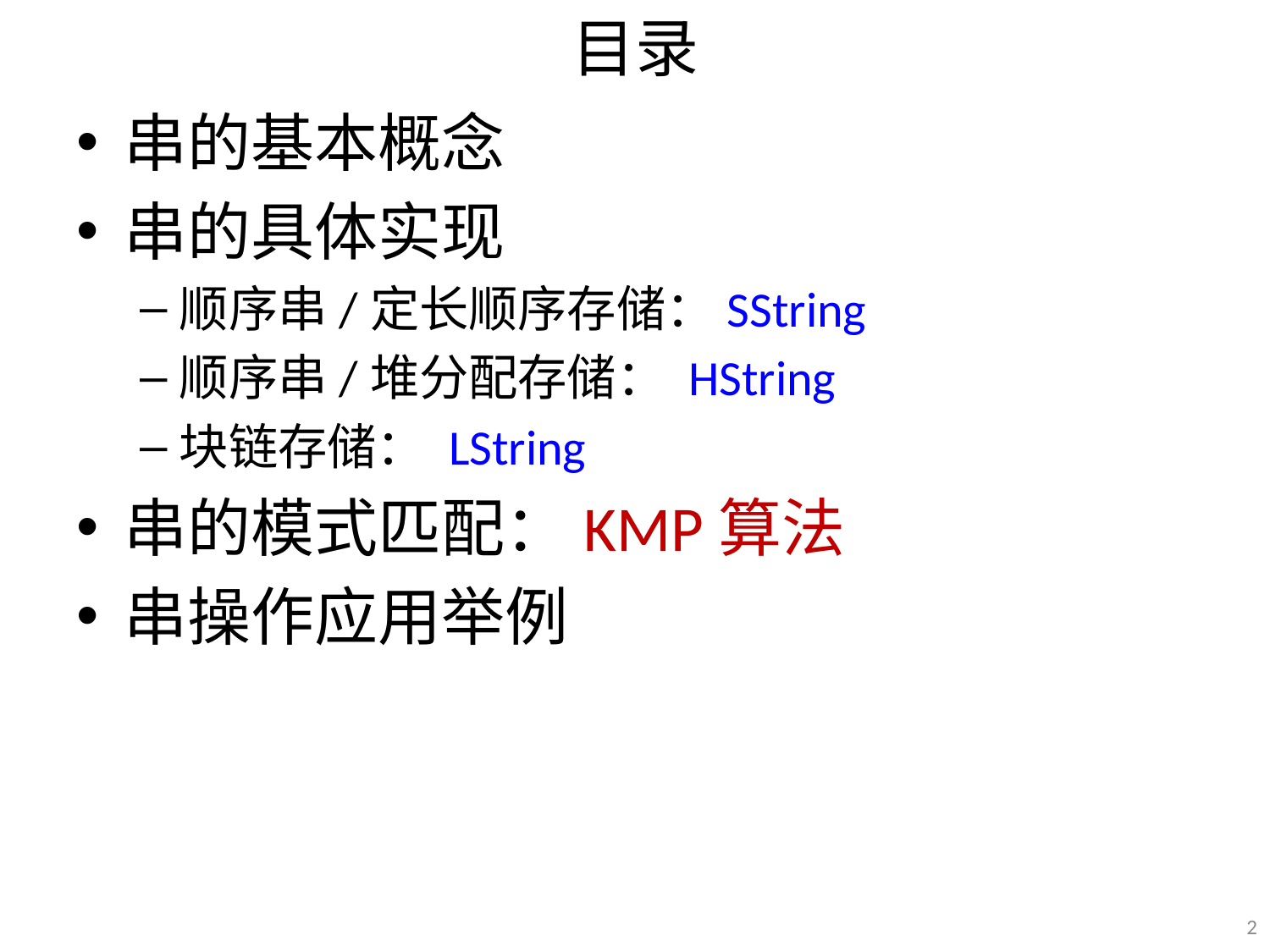

# 目录
串的基本概念
串的具体实现
顺序串/定长顺序存储：SString
顺序串/堆分配存储： HString
块链存储： LString
串的模式匹配：KMP算法
串操作应用举例

2